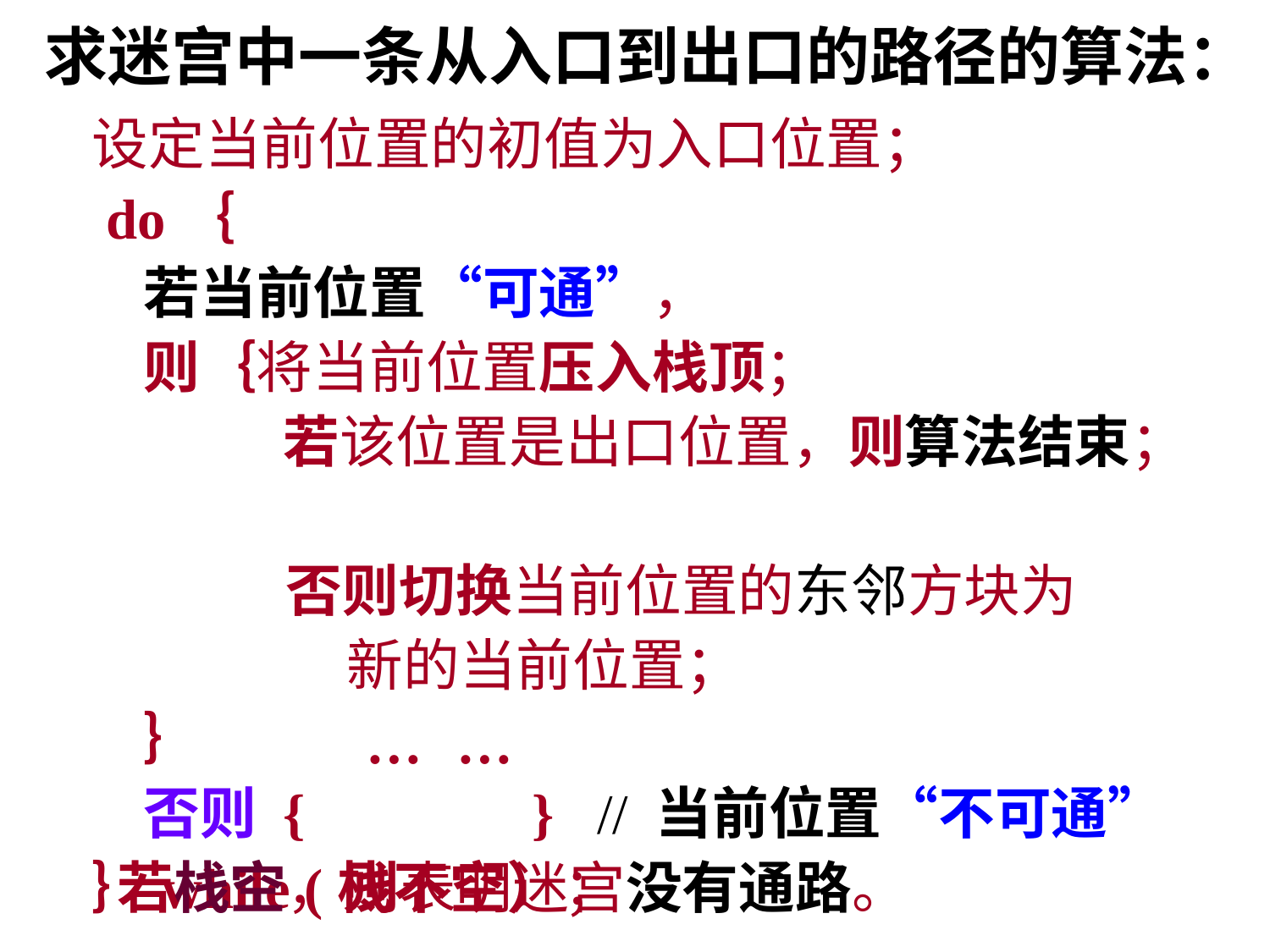

求迷宫中一条从入口到出口的路径的算法：
设定当前位置的初值为入口位置；
 do｛
   若当前位置“可通”，
   则｛将当前位置压入栈顶；
              若该位置是出口位置，则算法结束；
              否则切换当前位置的东邻方块为
                   新的当前位置；
   ｝
   否则 {                }   // 当前位置“不可通”
｝while (栈不空）；
 … …
若栈空，则表明迷宫没有通路。